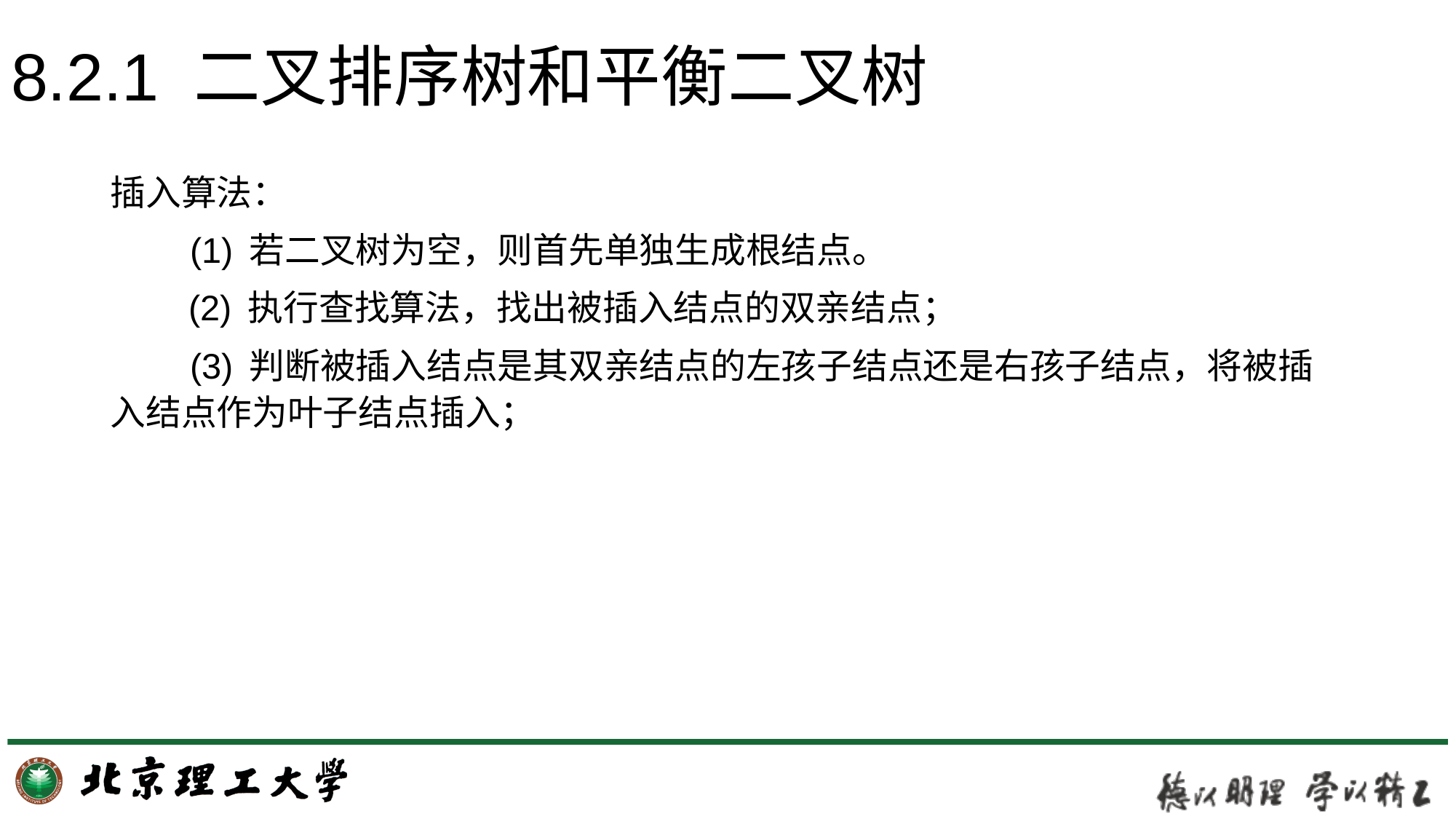

# 8.2.1 二叉排序树和平衡二叉树
插入算法：
	(1) 若二叉树为空，则首先单独生成根结点。
        (2) 执行查找算法，找出被插入结点的双亲结点；
	(3) 判断被插入结点是其双亲结点的左孩子结点还是右孩子结点，将被插入结点作为叶子结点插入；